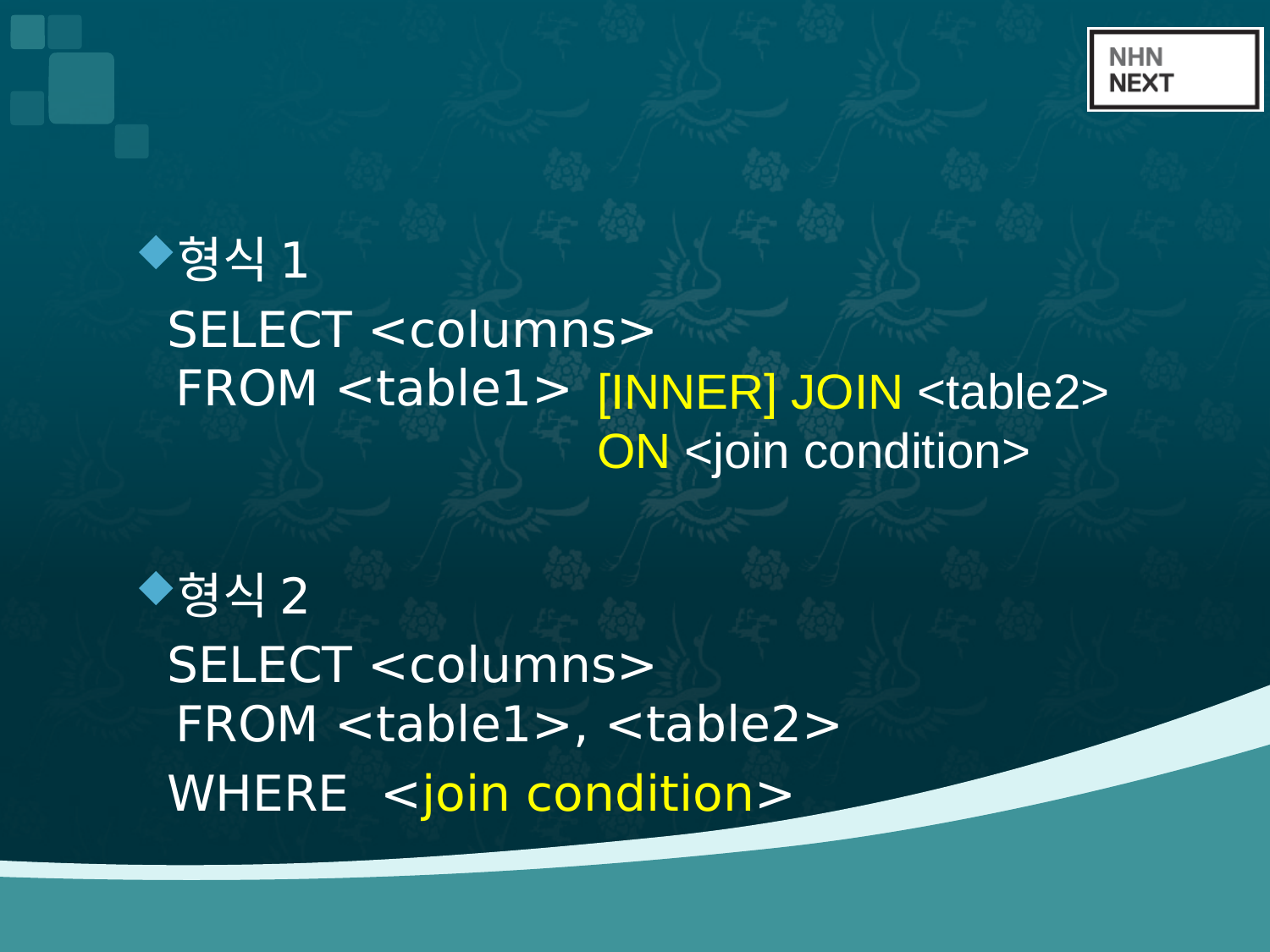

#
형식1
  SELECT <columns>
FROM <table1>

형식2
  SELECT <columns>
FROM <table1>, <table2>
  WHERE  <join condition>
[INNER] JOIN <table2>
ON <join condition>